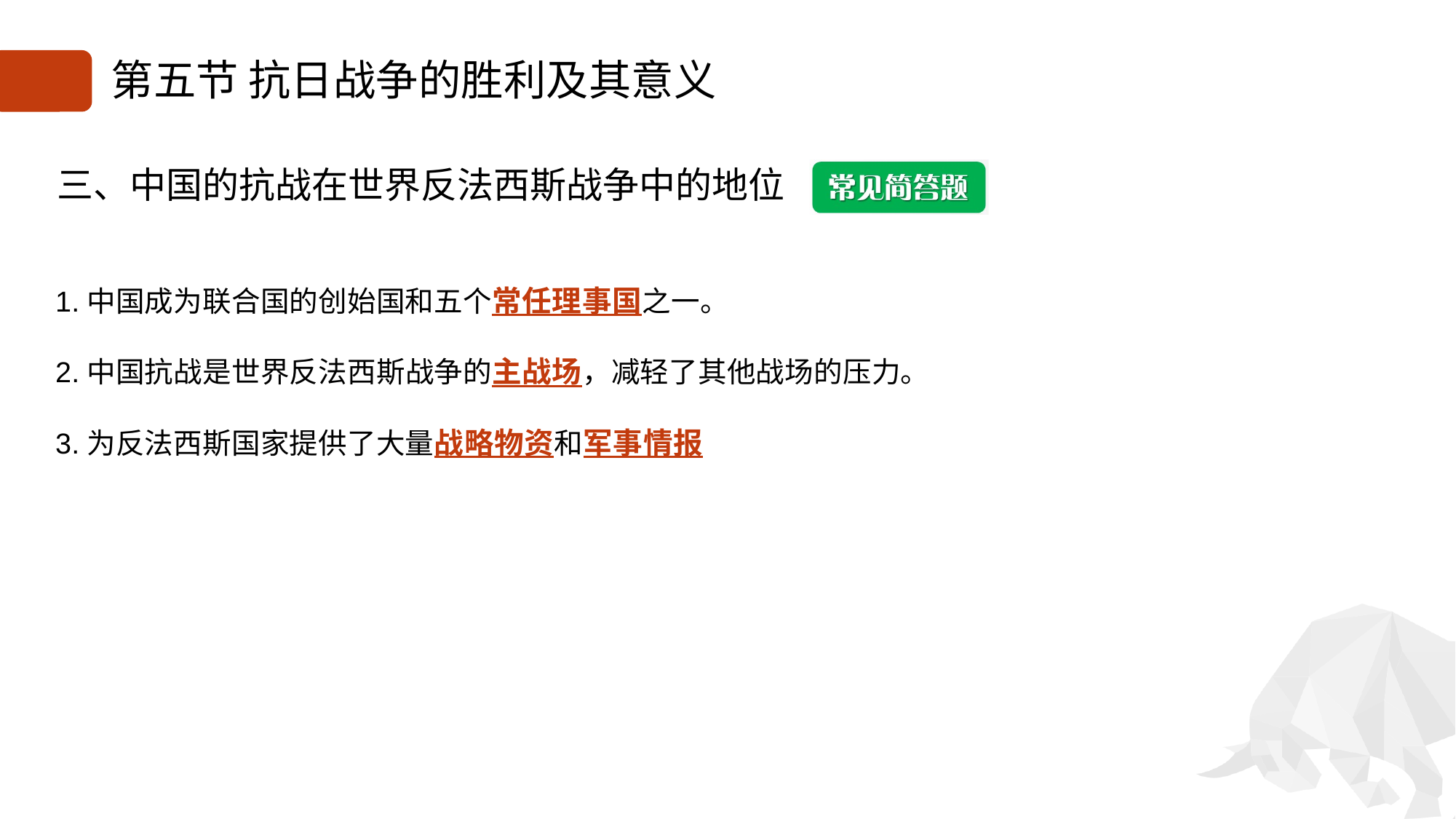

# 第五节 抗日战争的胜利及其意义
三、中国的抗战在世界反法西斯战争中的地位

1.中国成为联合国的创始国和五个常任理事国之一。
2.中国抗战是世界反法西斯战争的主战场，减轻了其他战场的压力。
3.为反法西斯国家提供了大量战略物资和军事情报